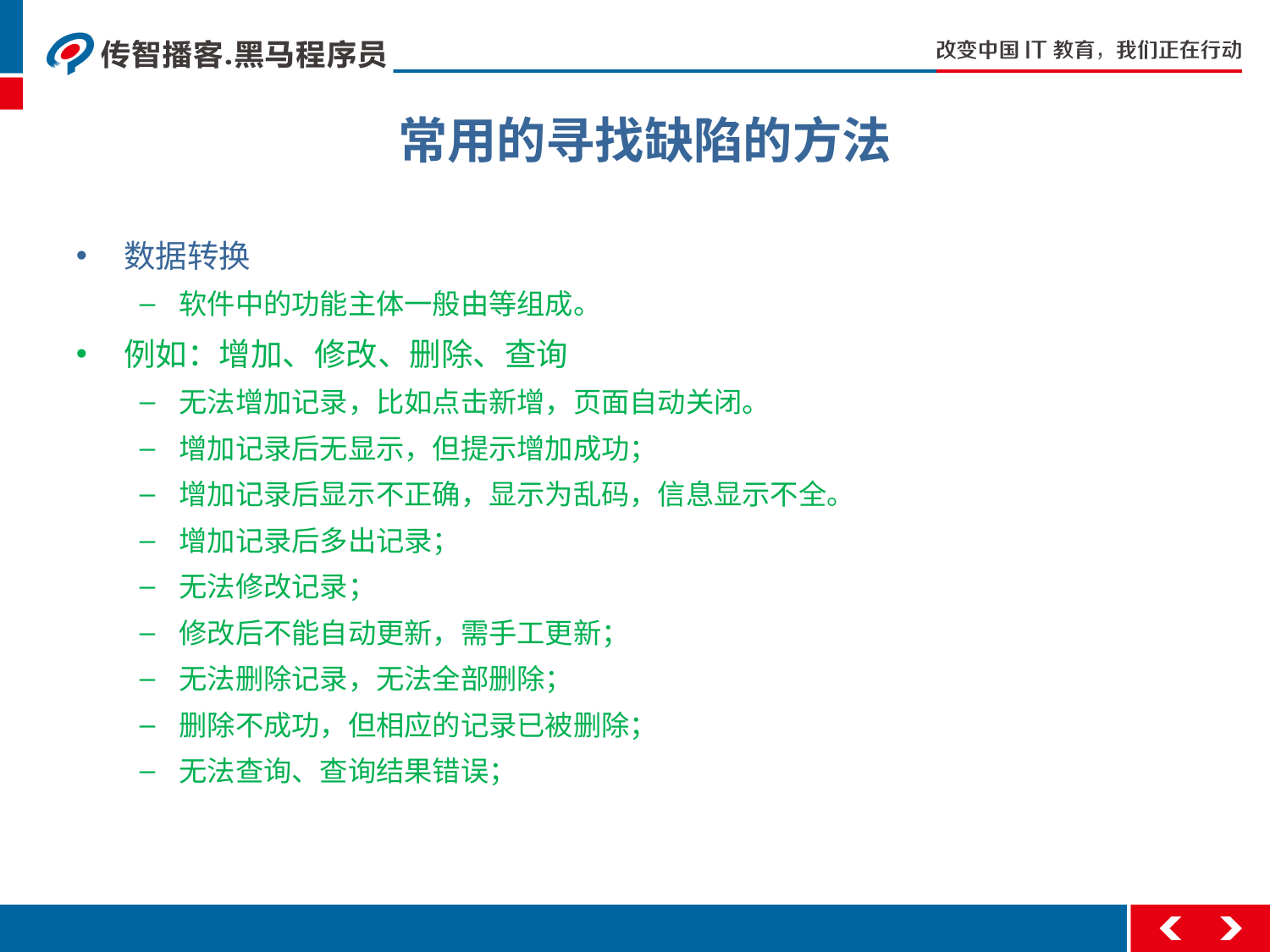

# 常用的寻找缺陷的方法
数据转换
软件中的功能主体一般由等组成。
例如：增加、修改、删除、查询
无法增加记录，比如点击新增，页面自动关闭。
增加记录后无显示，但提示增加成功；
增加记录后显示不正确，显示为乱码，信息显示不全。
增加记录后多出记录；
无法修改记录；
修改后不能自动更新，需手工更新；
无法删除记录，无法全部删除；
删除不成功，但相应的记录已被删除；
无法查询、查询结果错误；